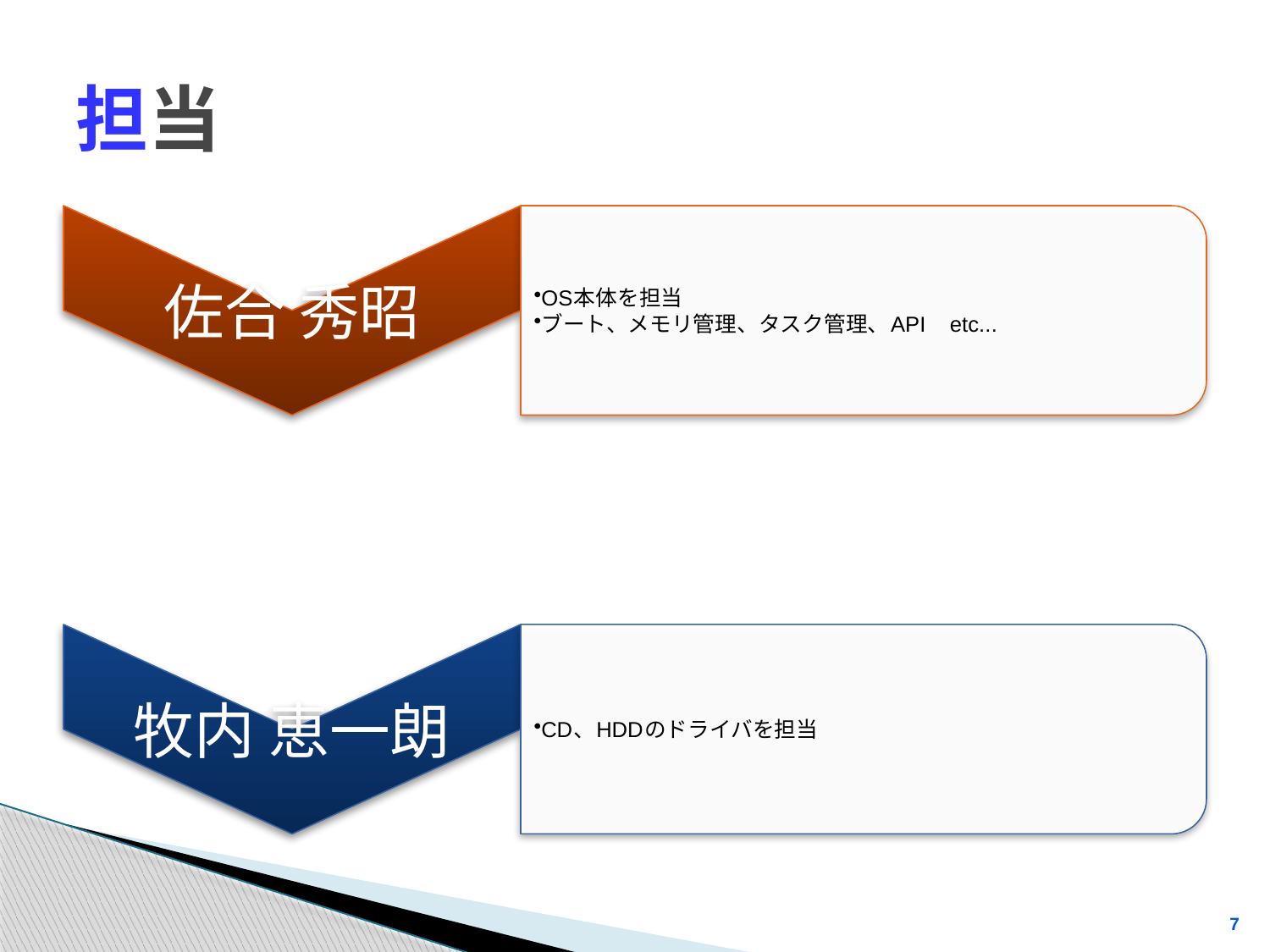

# 担当
佐合 秀昭
OS本体を担当
牧内 恵一朗
CD、HDDのドライバを担当
ブート、メモリ管理、タスク管理、API　etc...
7